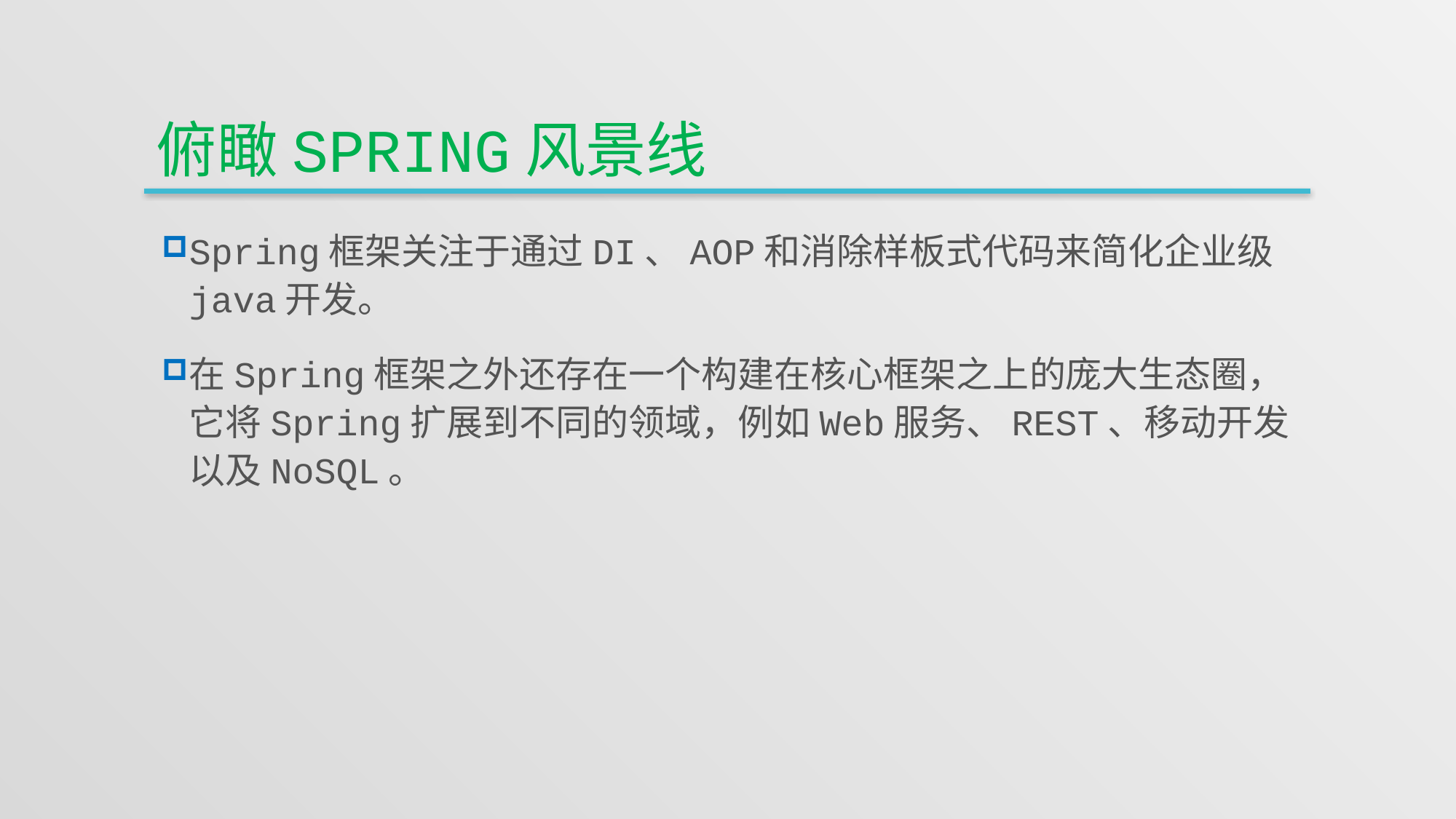

# 俯瞰Spring风景线
Spring框架关注于通过DI、AOP和消除样板式代码来简化企业级java开发。
在Spring框架之外还存在一个构建在核心框架之上的庞大生态圈，它将Spring扩展到不同的领域，例如Web服务、REST、移动开发以及NoSQL。